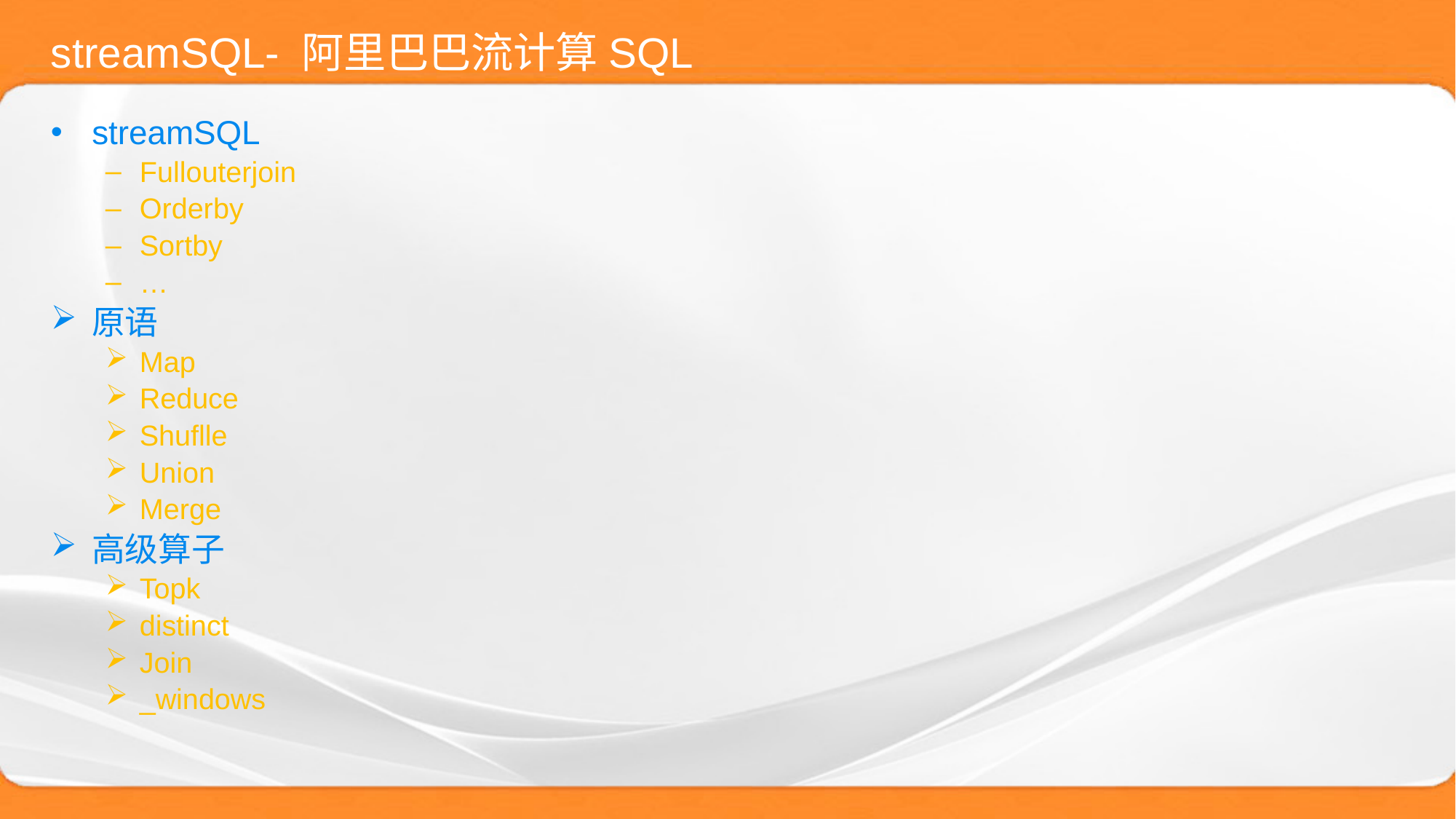

# streamSQL- 阿里巴巴流计算SQL
streamSQL
Fullouterjoin
Orderby
Sortby
…
原语
Map
Reduce
Shuflle
Union
Merge
高级算子
Topk
distinct
Join
_windows